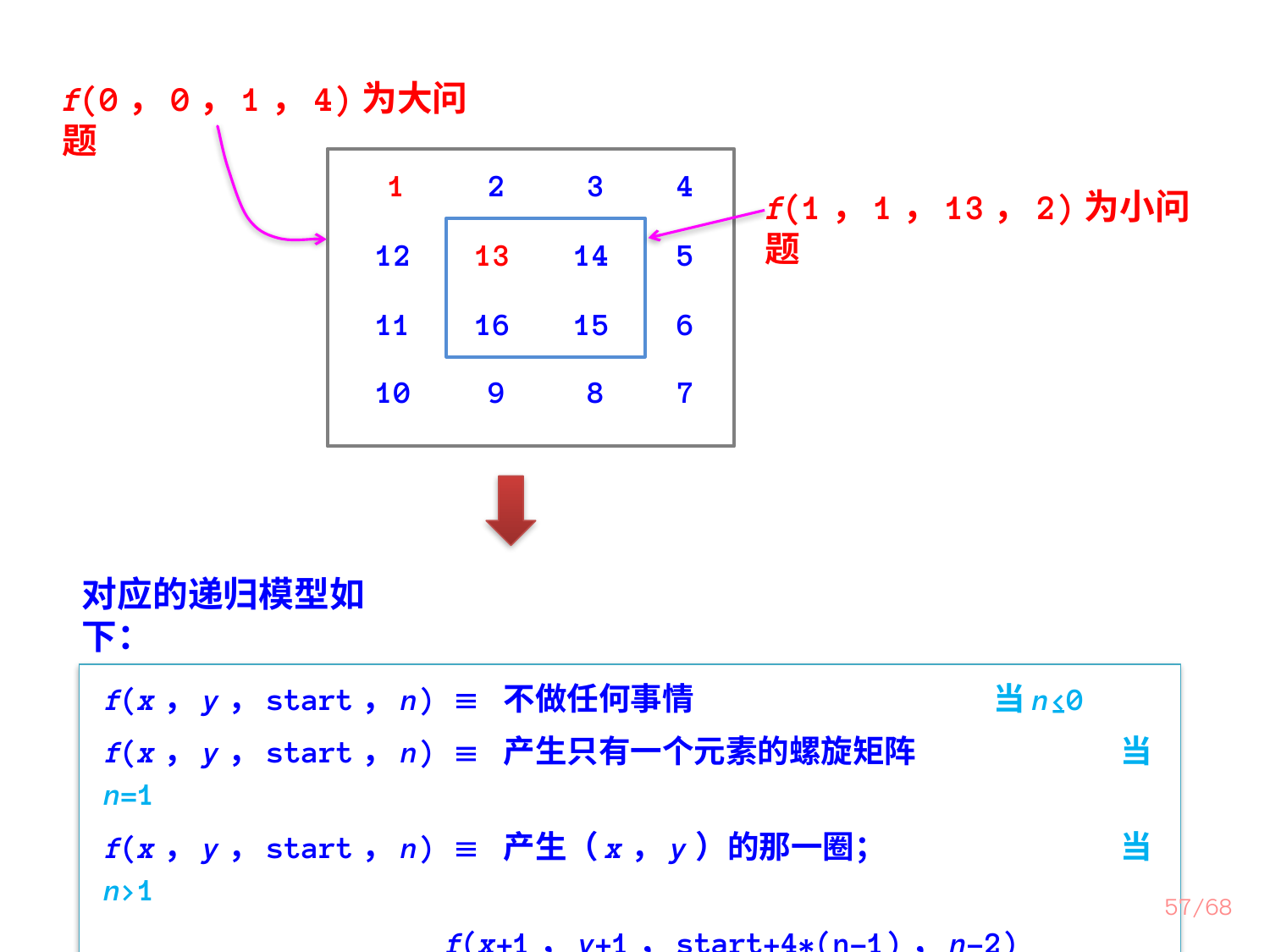

f(0，0，1，4)为大问题

1
2
3
4
f(1，1，13，2)为小问题

12
13
14
5
11
16
15
6
10
9
8
7

对应的递归模型如下：
f(x，y，start，n) ≡ 不做任何事情			当n≤0
f(x，y，start，n) ≡ 产生只有一个元素的螺旋矩阵		当n=1
f(x，y，start，n) ≡ 产生（x，y）的那一圈；		当n>1
		     f(x+1，y+1，start+4*(n-1)，n-2)
57/68